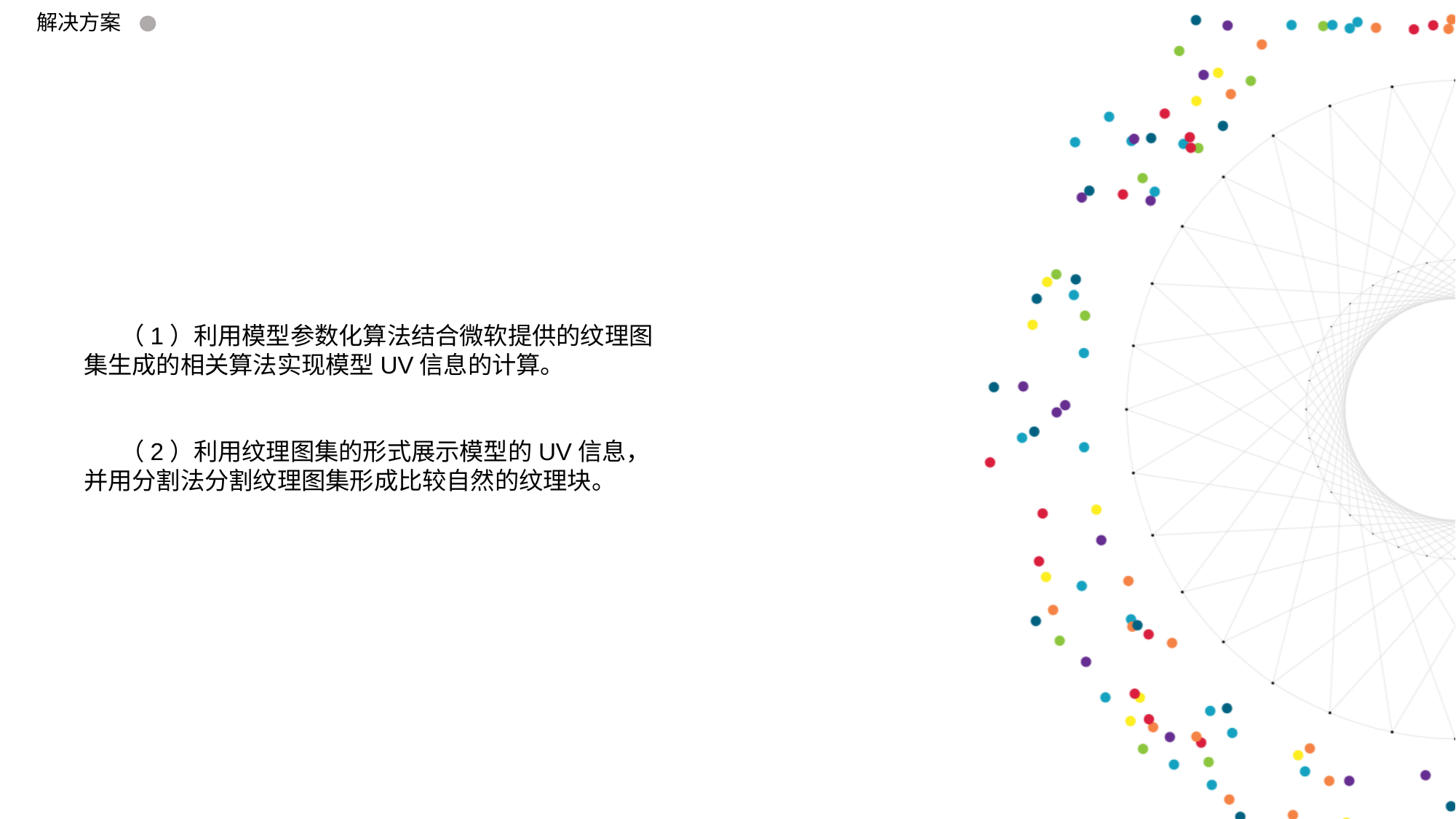

解决方案

（1）利用模型参数化算法结合微软提供的纹理图集生成的相关算法实现模型UV信息的计算。
（2）利用纹理图集的形式展示模型的UV信息，并用分割法分割纹理图集形成比较自然的纹理块。